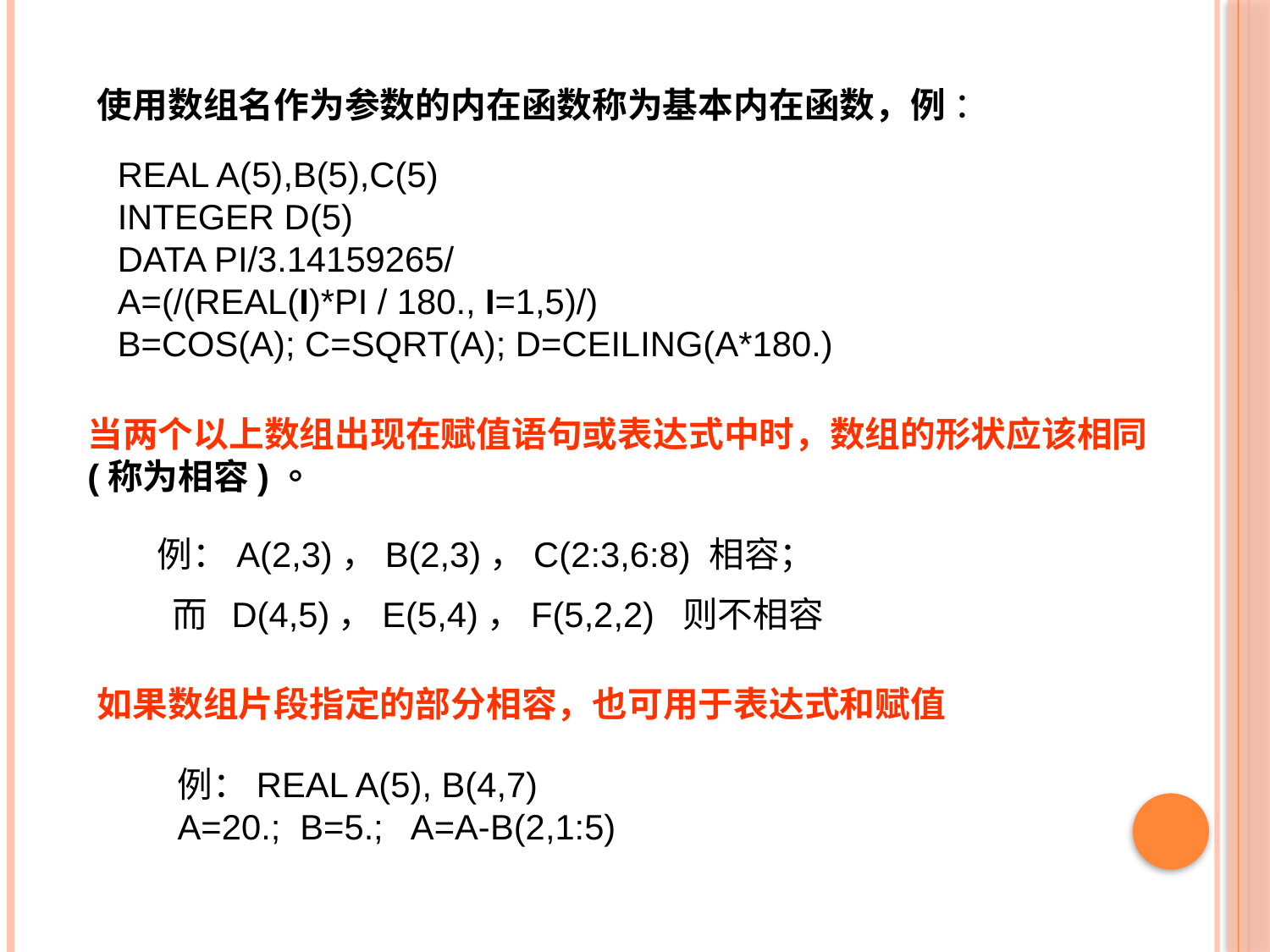

使用数组名作为参数的内在函数称为基本内在函数，例 ：
REAL A(5),B(5),C(5)
INTEGER D(5)
DATA PI/3.14159265/
A=(/(REAL(I)*PI / 180., I=1,5)/)
B=COS(A); C=SQRT(A); D=CEILING(A*180.)
当两个以上数组出现在赋值语句或表达式中时，数组的形状应该相同(称为相容)。
例：A(2,3)，B(2,3)，C(2:3,6:8) 相容；
 而  D(4,5)，E(5,4)，F(5,2,2)  则不相容
如果数组片段指定的部分相容，也可用于表达式和赋值
例：REAL A(5), B(4,7)
A=20.;  B=5.;   A=A-B(2,1:5)